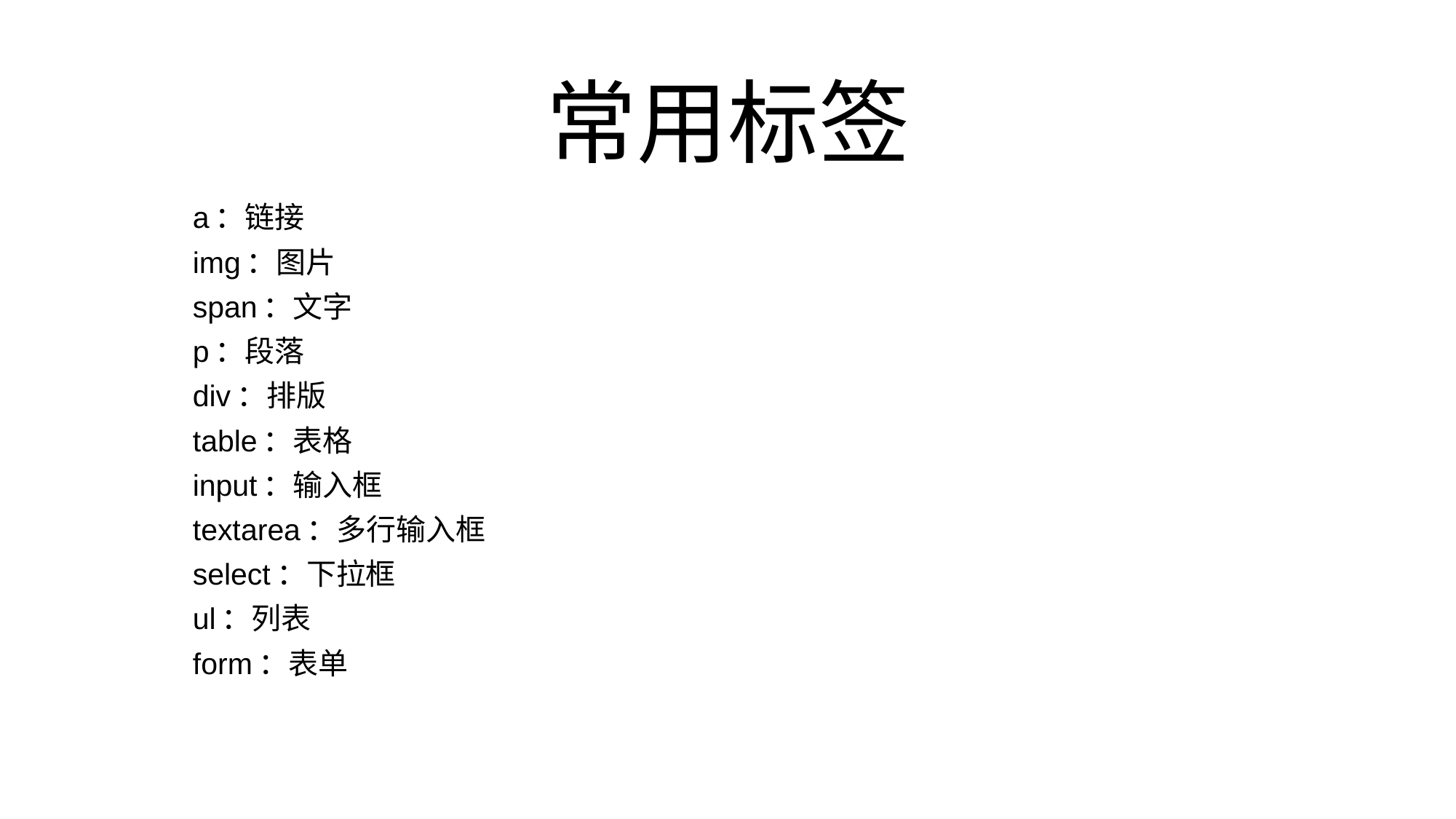

# 常用标签
a：链接
img：图片
span：文字
p：段落
div：排版
table：表格
input：输入框
textarea：多行输入框
select：下拉框
ul：列表
form：表单